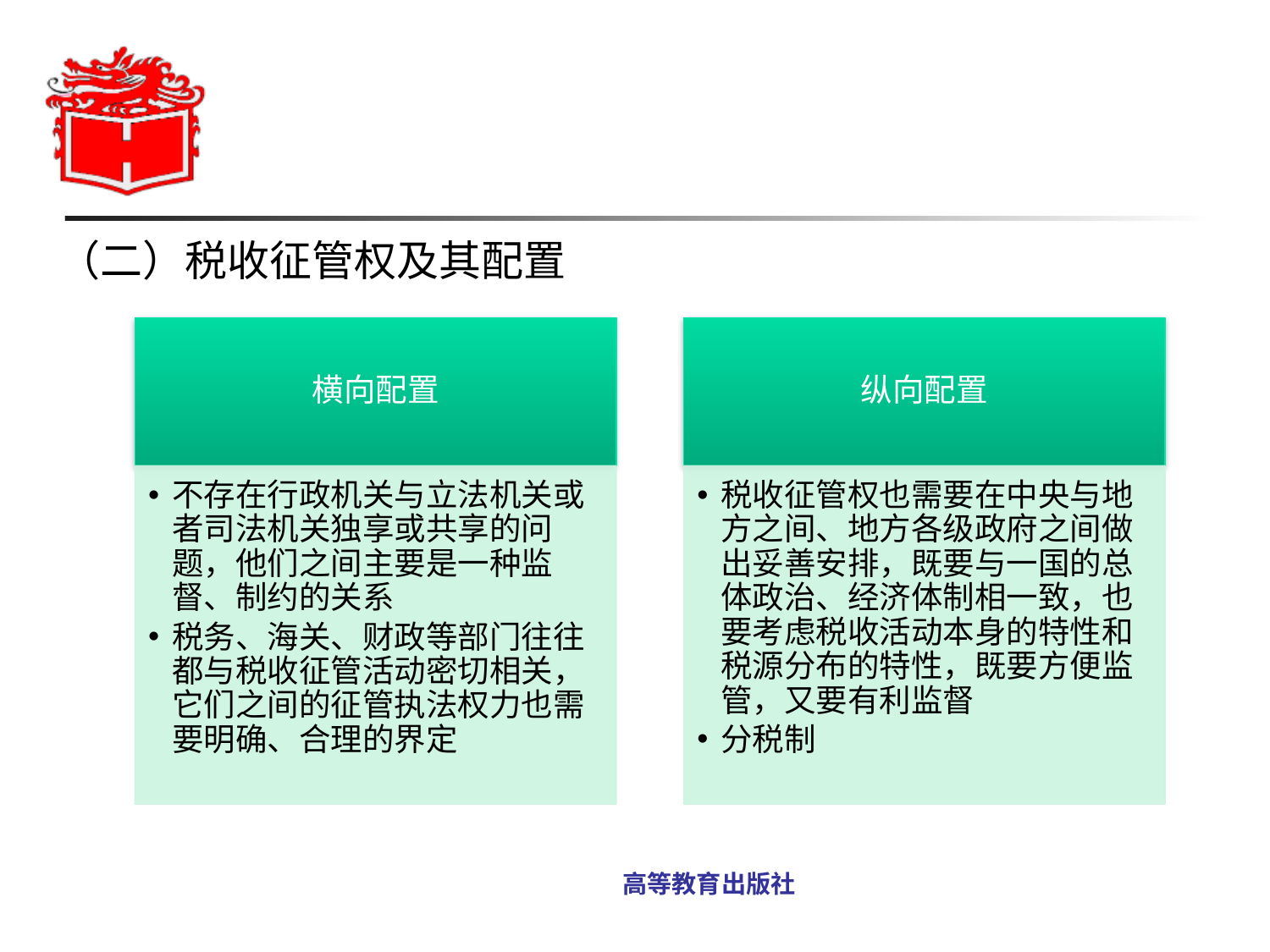

（二）税收征管权及其配置

横向配置
不存在行政机关与立法机关或者司法机关独享或共享的问题，他们之间主要是一种监督、制约的关系
税务、海关、财政等部门往往都与税收征管活动密切相关，它们之间的征管执法权力也需要明确、合理的界定
纵向配置
税收征管权也需要在中央与地方之间、地方各级政府之间做出妥善安排，既要与一国的总体政治、经济体制相一致，也要考虑税收活动本身的特性和税源分布的特性，既要方便监管，又要有利监督
分税制

高等教育出版社